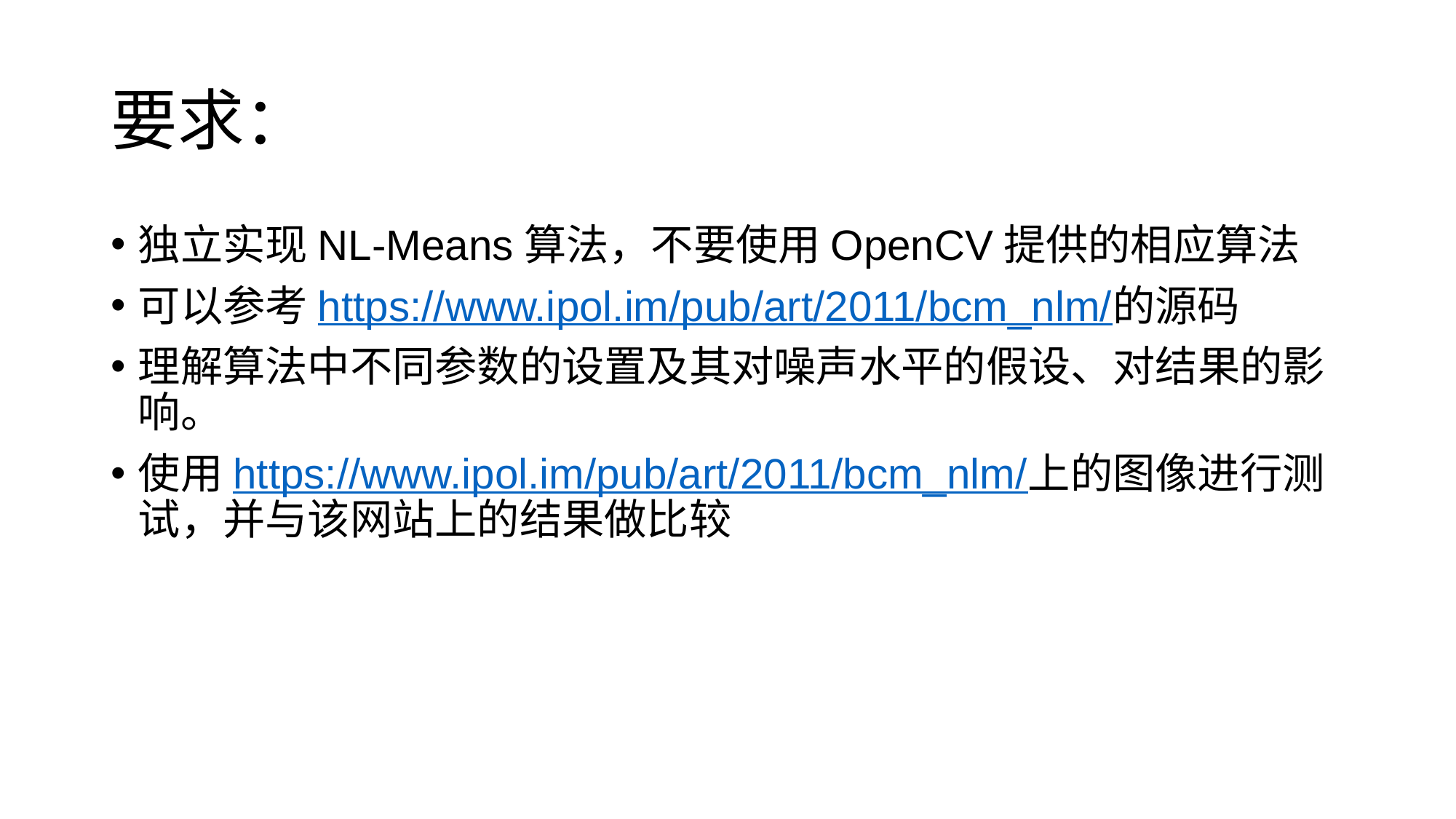

# 要求：
独立实现NL-Means算法，不要使用OpenCV提供的相应算法
可以参考https://www.ipol.im/pub/art/2011/bcm_nlm/的源码
理解算法中不同参数的设置及其对噪声水平的假设、对结果的影响。
使用https://www.ipol.im/pub/art/2011/bcm_nlm/上的图像进行测试，并与该网站上的结果做比较